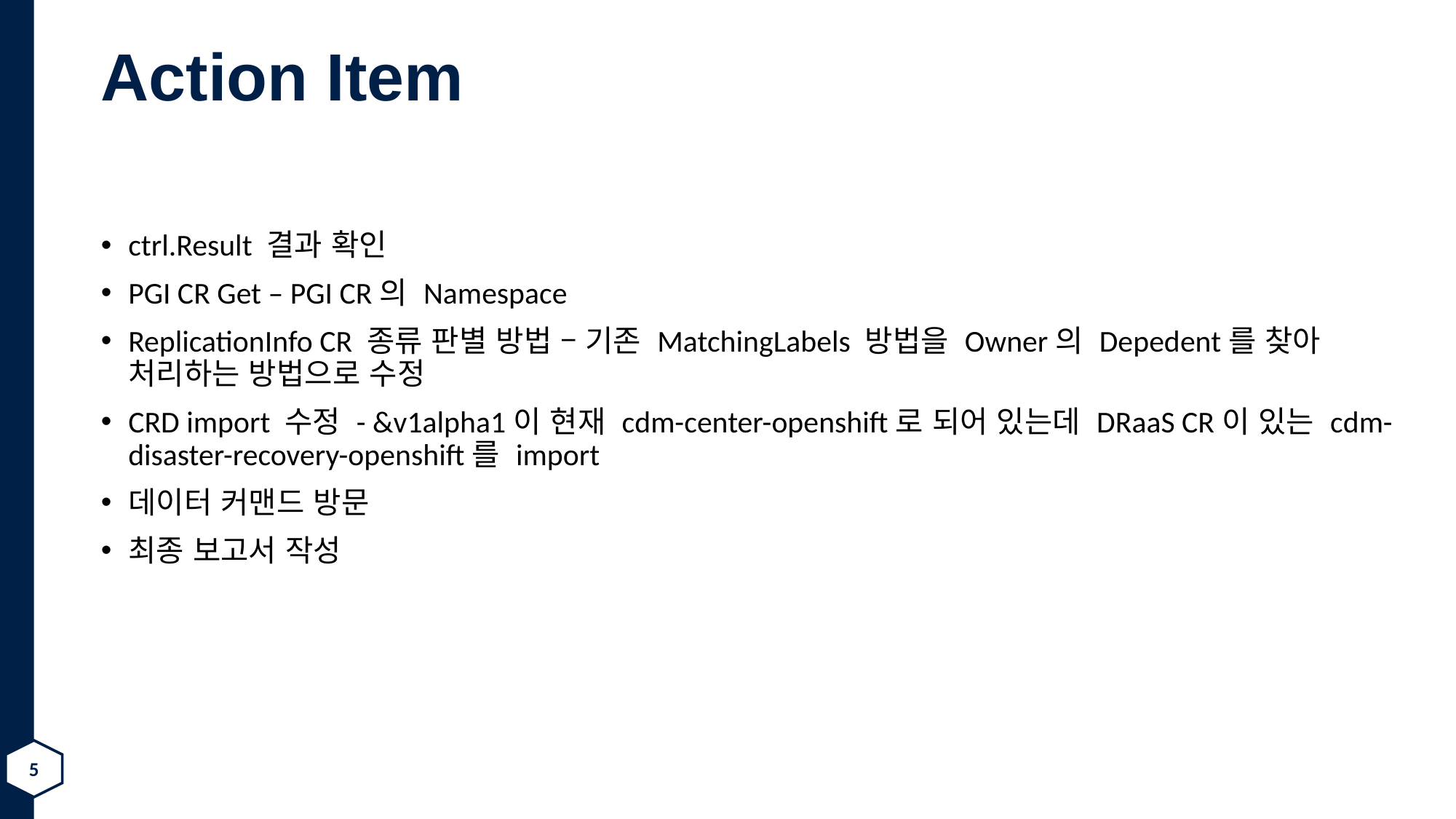

# Action Item

ctrl.Result 결과 확인
PGI CR Get – PGI CR의 Namespace
ReplicationInfo CR 종류 판별 방법 – 기존 MatchingLabels 방법을 Owner의 Depedent를 찾아 처리하는 방법으로 수정
CRD import 수정 - &v1alpha1이 현재 cdm-center-openshift로 되어 있는데 DRaaS CR이 있는 cdm-disaster-recovery-openshift를 import
데이터 커맨드 방문
최종 보고서 작성